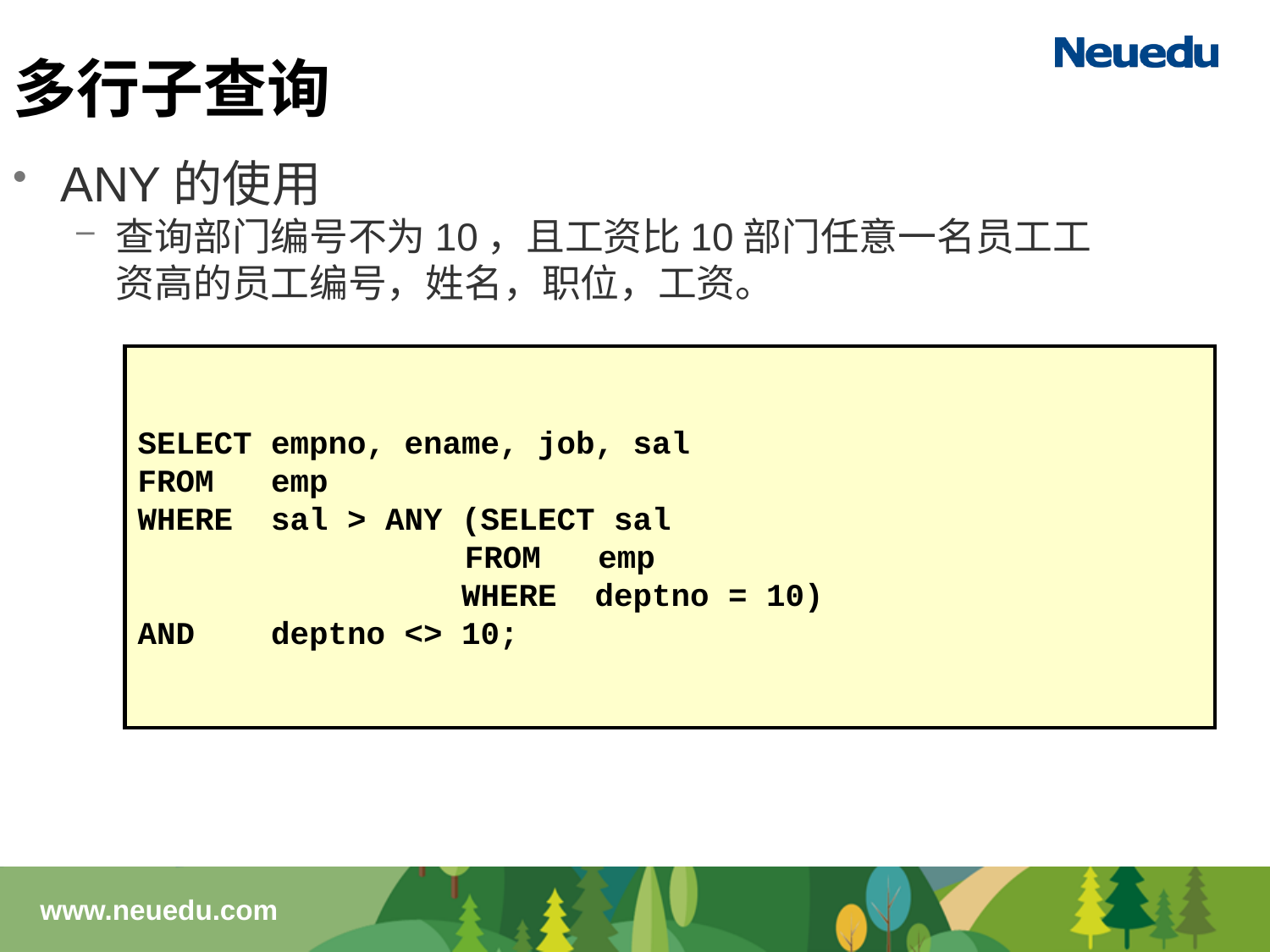

多行子查询
ANY的使用
查询部门编号不为10，且工资比10部门任意一名员工工资高的员工编号，姓名，职位，工资。
SELECT empno, ename, job, sal
FROM   emp
WHERE  sal > ANY (SELECT sal
		        FROM   emp
                 WHERE  deptno = 10)
AND    deptno <> 10;